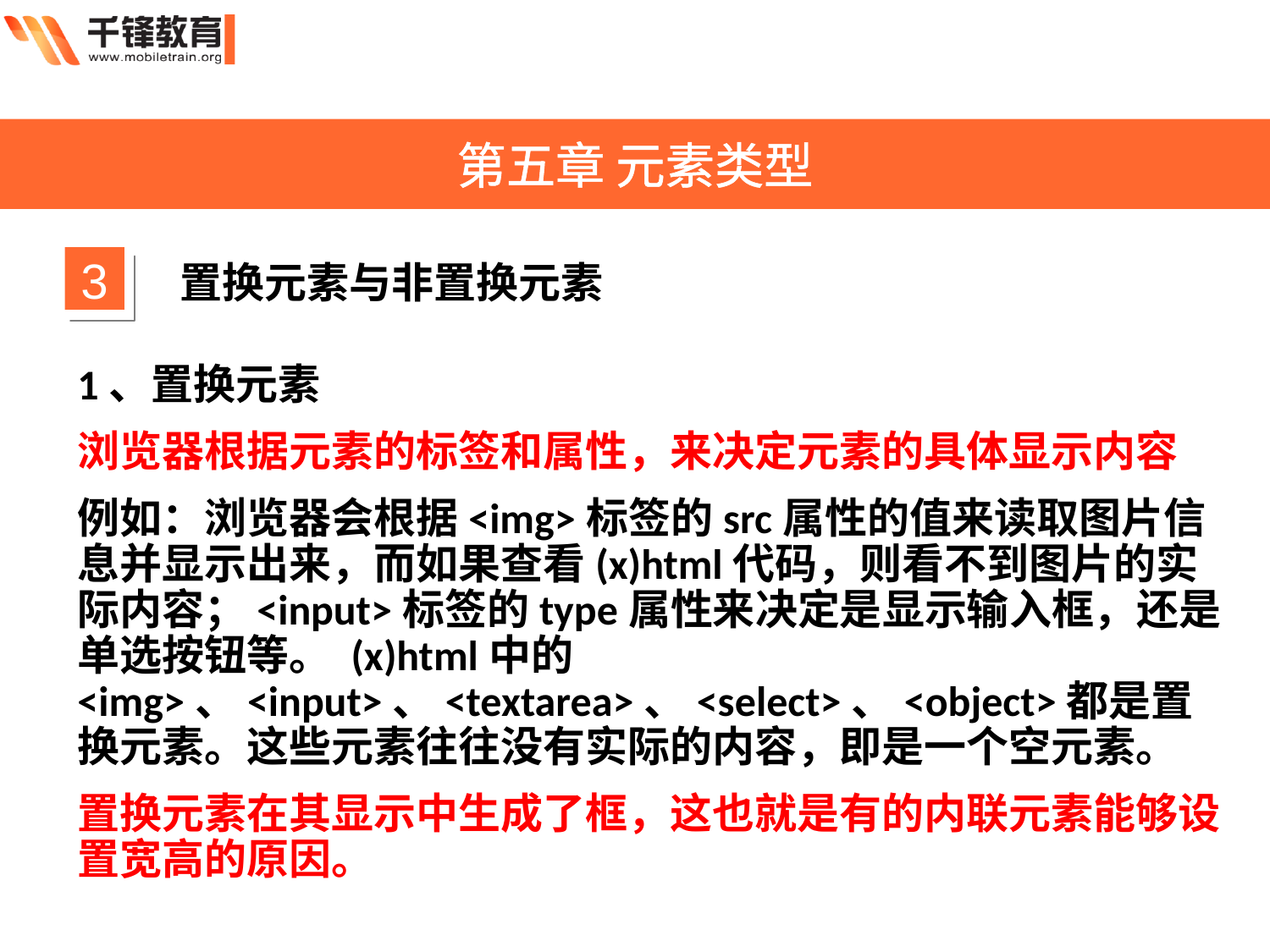

第五章 元素类型
3

置换元素与非置换元素

1、置换元素
浏览器根据元素的标签和属性，来决定元素的具体显示内容
例如：浏览器会根据<img>标签的src属性的值来读取图片信息并显示出来，而如果查看(x)html代码，则看不到图片的实际内容；<input>标签的type属性来决定是显示输入框，还是单选按钮等。 (x)html中的<img>、<input>、<textarea>、<select>、<object>都是置换元素。这些元素往往没有实际的内容，即是一个空元素。
置换元素在其显示中生成了框，这也就是有的内联元素能够设置宽高的原因。